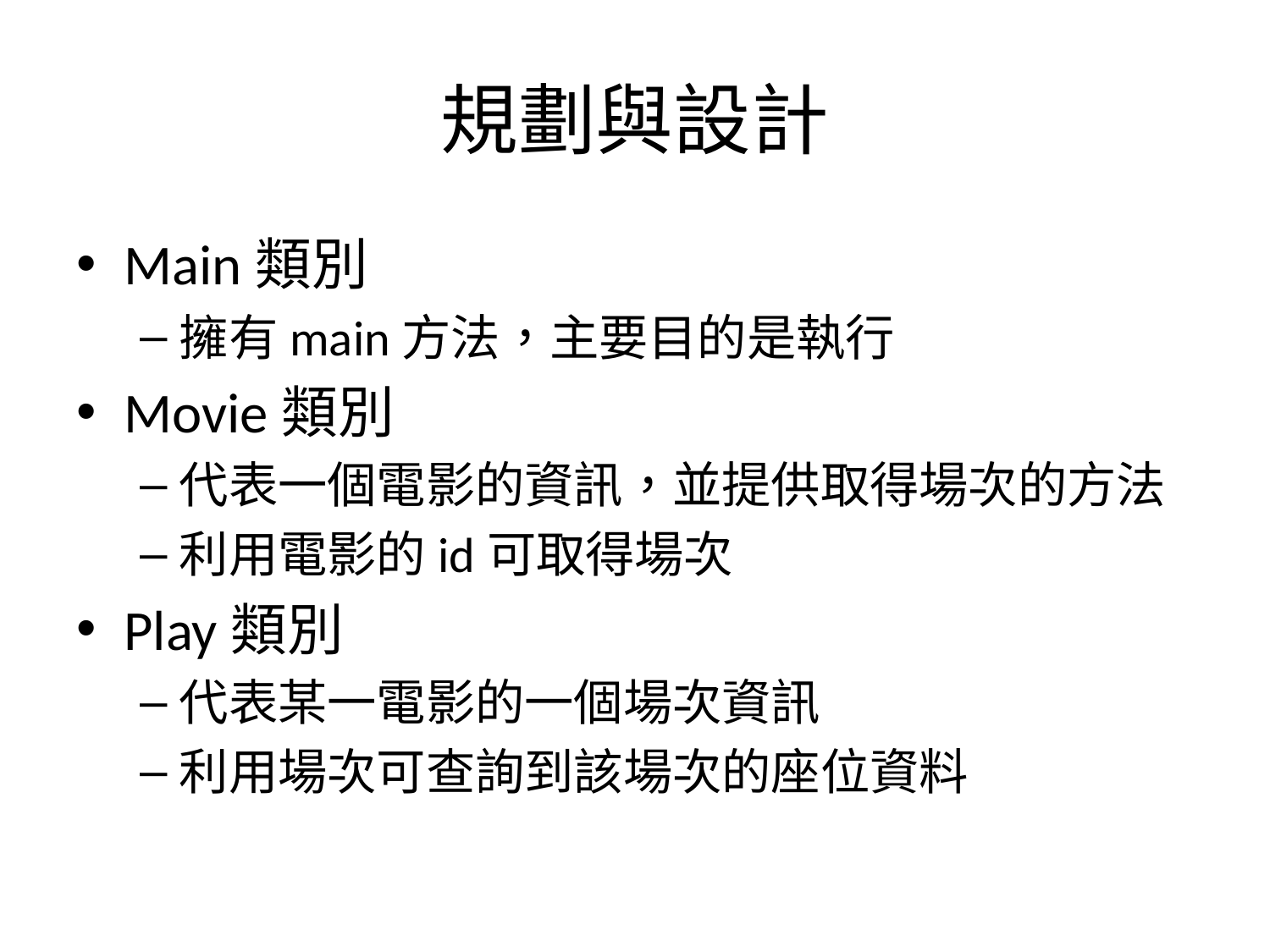

# 規劃與設計
Main類別
擁有main方法，主要目的是執行
Movie類別
代表一個電影的資訊，並提供取得場次的方法
利用電影的id可取得場次
Play類別
代表某一電影的一個場次資訊
利用場次可查詢到該場次的座位資料